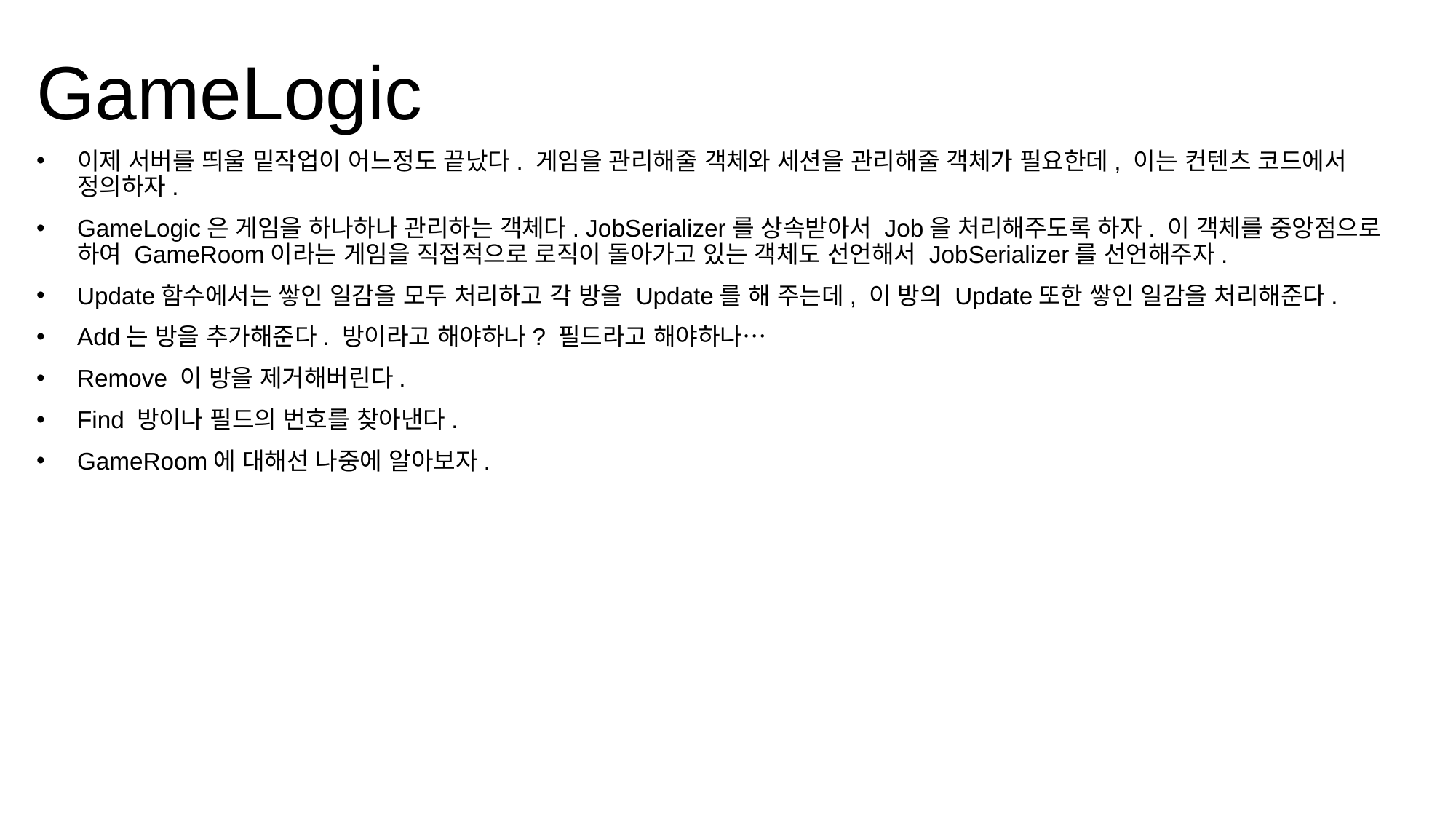

GameLogic
이제 서버를 띄울 밑작업이 어느정도 끝났다. 게임을 관리해줄 객체와 세션을 관리해줄 객체가 필요한데, 이는 컨텐츠 코드에서 정의하자.
GameLogic은 게임을 하나하나 관리하는 객체다. JobSerializer를 상속받아서 Job을 처리해주도록 하자. 이 객체를 중앙점으로 하여 GameRoom이라는 게임을 직접적으로 로직이 돌아가고 있는 객체도 선언해서 JobSerializer를 선언해주자.
Update함수에서는 쌓인 일감을 모두 처리하고 각 방을 Update를 해 주는데, 이 방의 Update또한 쌓인 일감을 처리해준다.
Add는 방을 추가해준다. 방이라고 해야하나? 필드라고 해야하나…
Remove 이 방을 제거해버린다.
Find 방이나 필드의 번호를 찾아낸다.
GameRoom에 대해선 나중에 알아보자.